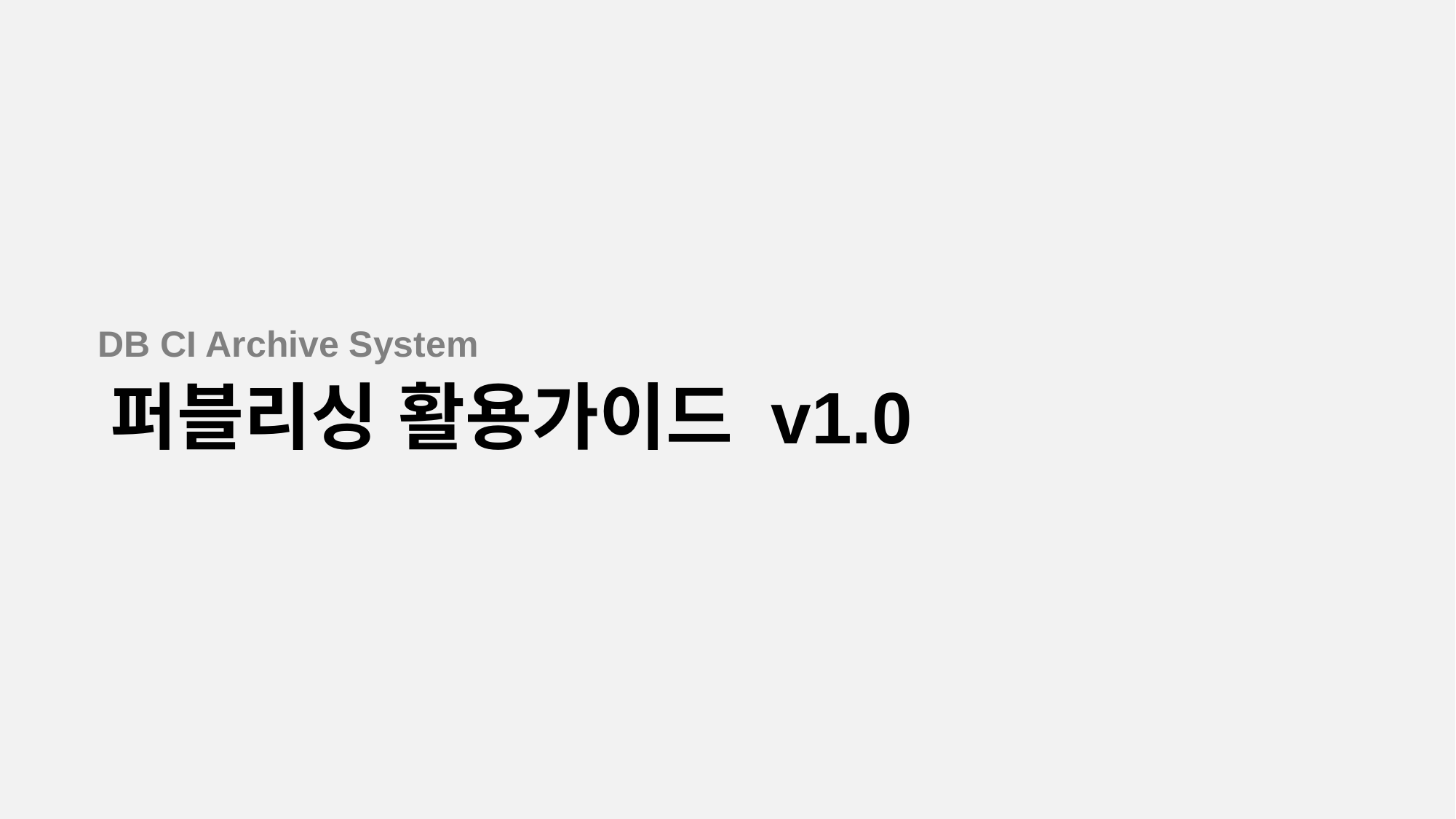

DB CI Archive System
퍼블리싱 활용가이드 v1.0